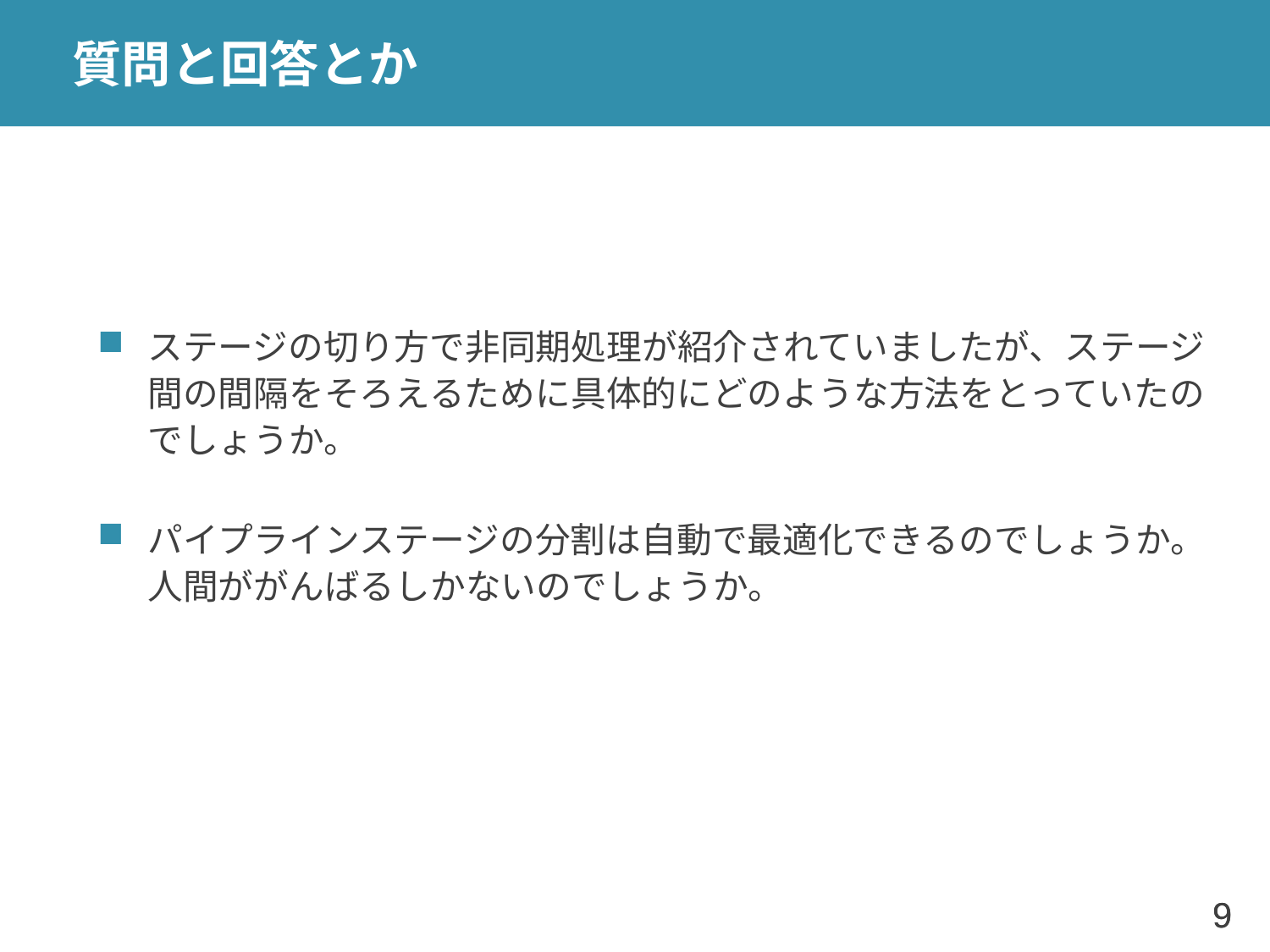

# 質問と回答とか
ステージの切り方で非同期処理が紹介されていましたが、ステージ間の間隔をそろえるために具体的にどのような方法をとっていたのでしょうか。
パイプラインステージの分割は自動で最適化できるのでしょうか。人間ががんばるしかないのでしょうか。